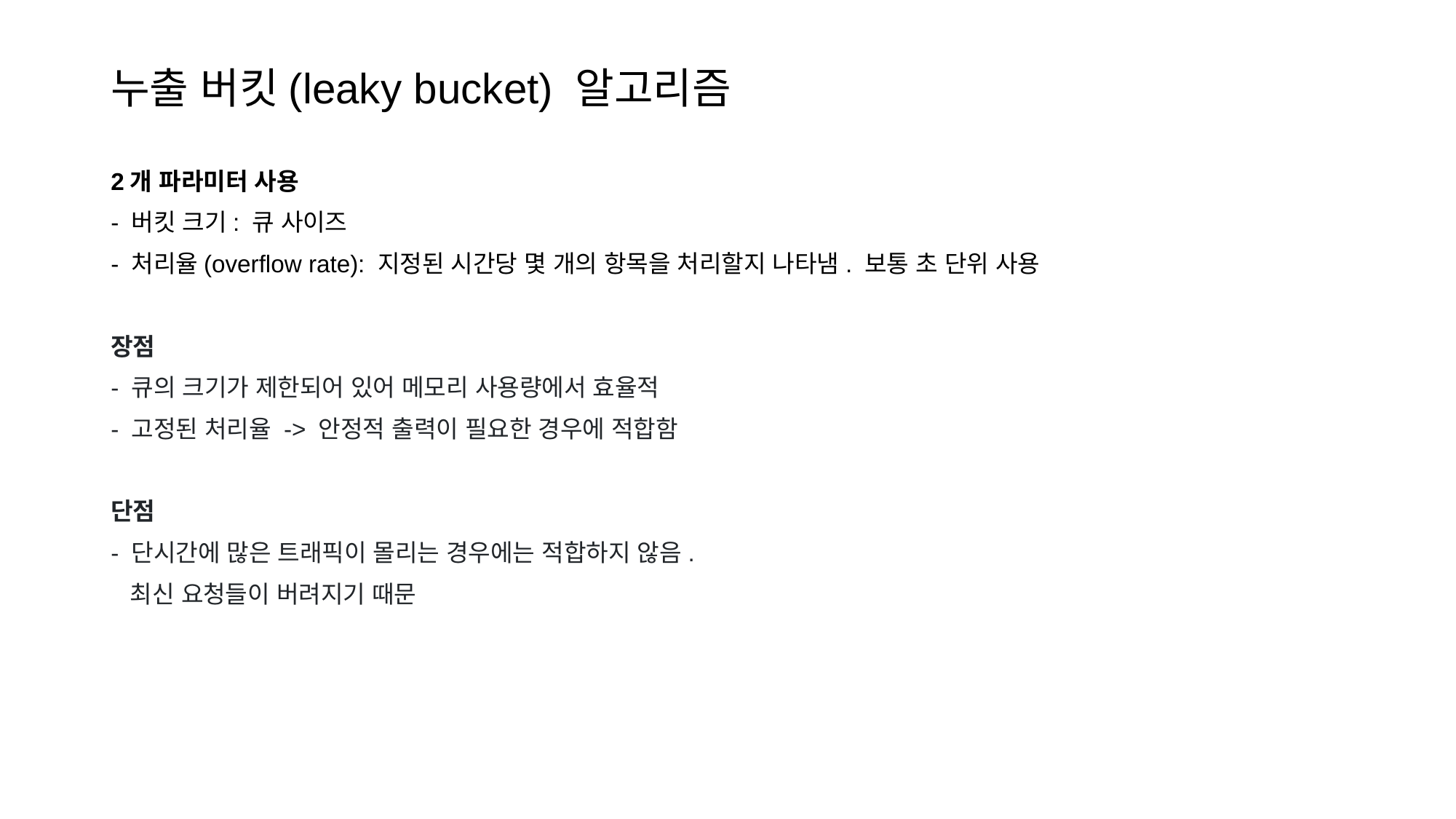

# 누출 버킷(leaky bucket) 알고리즘
2개 파라미터 사용
- 버킷 크기: 큐 사이즈
- 처리율(overflow rate): 지정된 시간당 몇 개의 항목을 처리할지 나타냄. 보통 초 단위 사용

장점
- 큐의 크기가 제한되어 있어 메모리 사용량에서 효율적
- 고정된 처리율 -> 안정적 출력이 필요한 경우에 적합함

단점
- 단시간에 많은 트래픽이 몰리는 경우에는 적합하지 않음.
  최신 요청들이 버려지기 때문